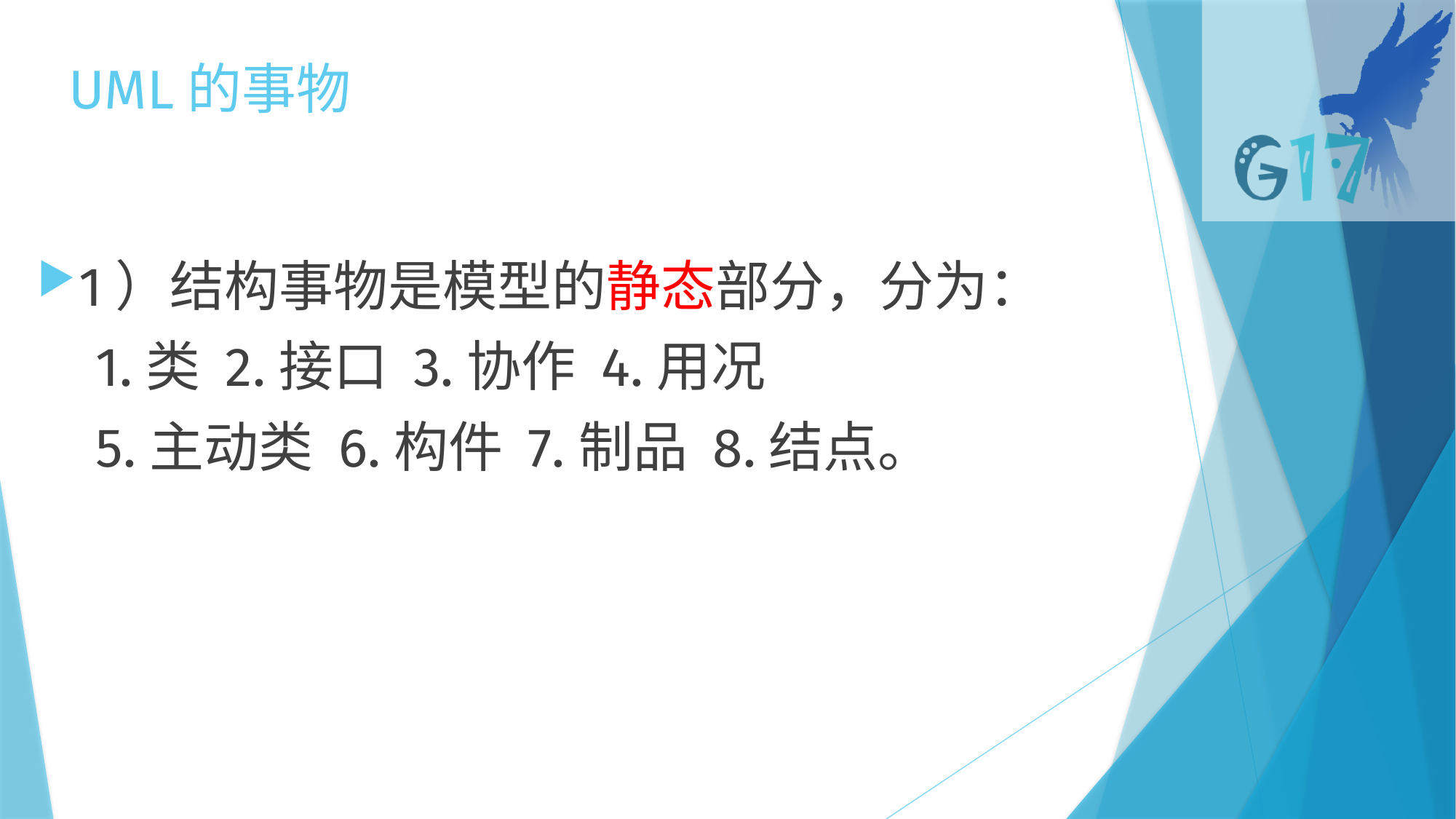

# UML的事物

1）结构事物是模型的静态部分，分为：
    1.类 2.接口 3.协作 4.用况
    5.主动类 6.构件 7.制品 8.结点。